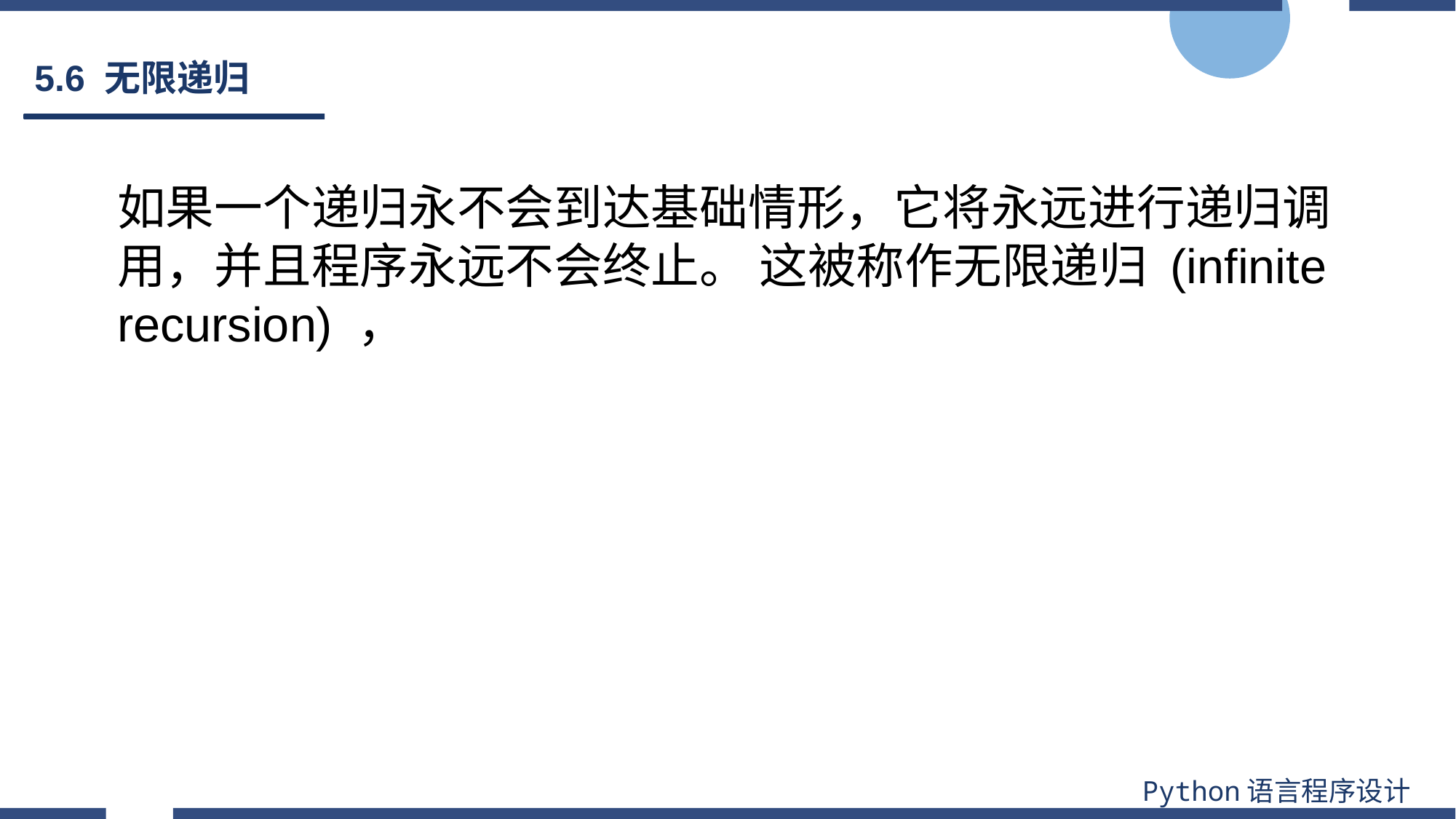

# 5.6 无限递归
如果一个递归永不会到达基础情形，它将永远进行递归调用，并且程序永远不会终止。 这被称作无限递归 (infinite recursion) ，